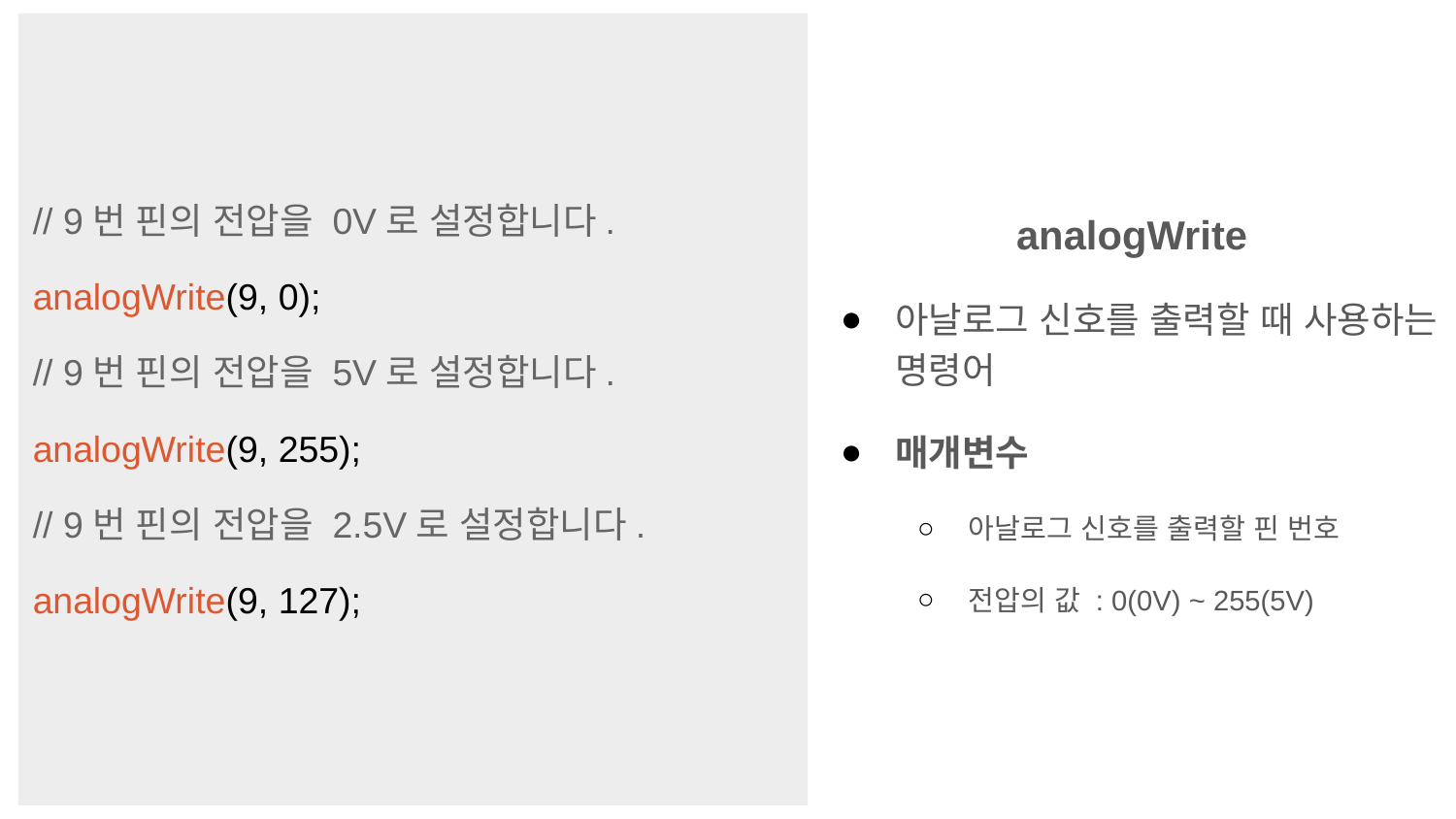

analogWrite
아날로그 신호를 출력할 때 사용하는 명령어
매개변수
아날로그 신호를 출력할 핀 번호
전압의 값 : 0(0V) ~ 255(5V)
// 9번 핀의 전압을 0V로 설정합니다.
analogWrite(9, 0);
// 9번 핀의 전압을 5V로 설정합니다.
analogWrite(9, 255);
// 9번 핀의 전압을 2.5V로 설정합니다.
analogWrite(9, 127);